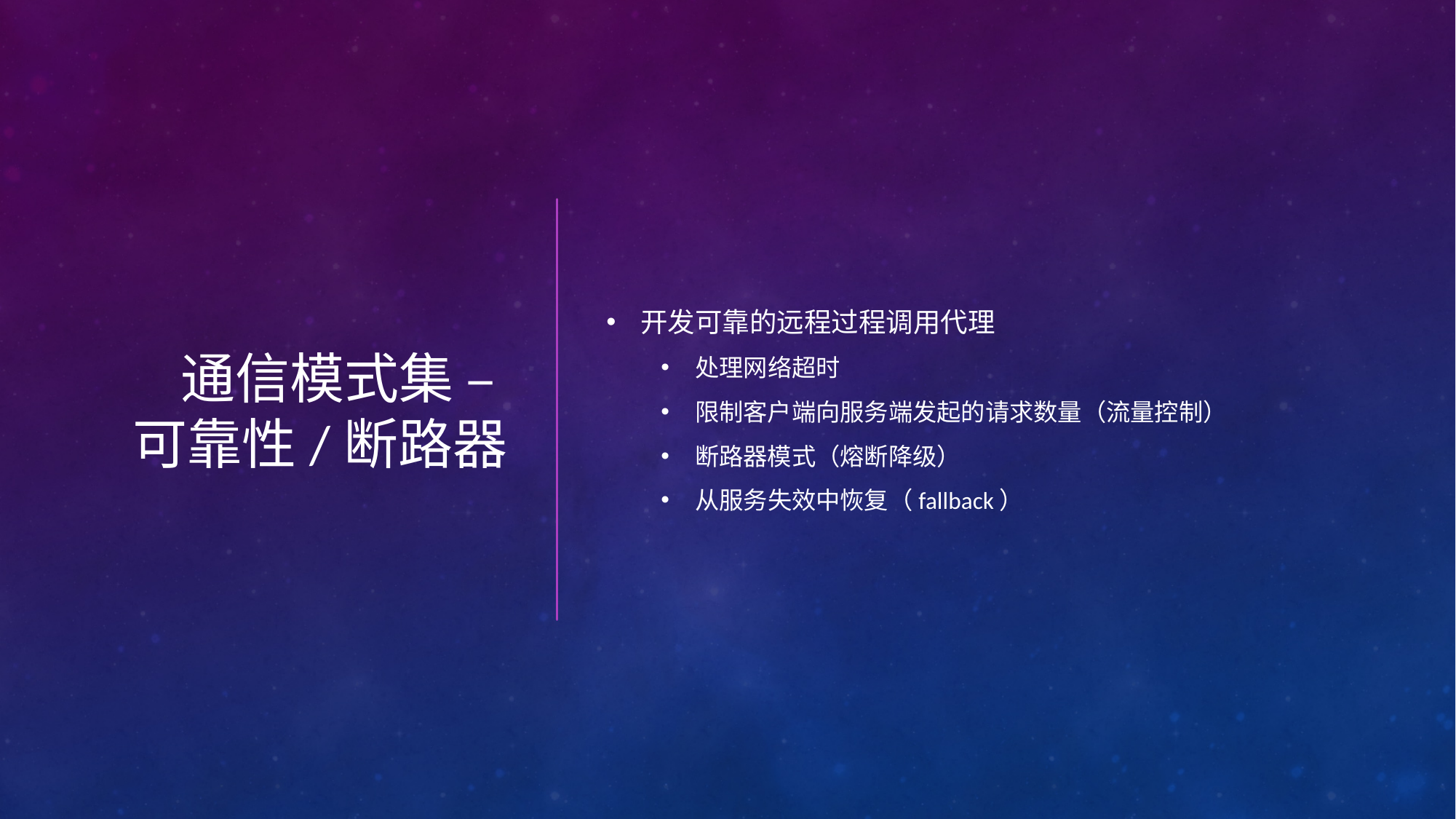

# 通信模式集 – 可靠性/断路器
开发可靠的远程过程调用代理
处理网络超时
限制客户端向服务端发起的请求数量（流量控制）
断路器模式（熔断降级）
从服务失效中恢复（fallback）